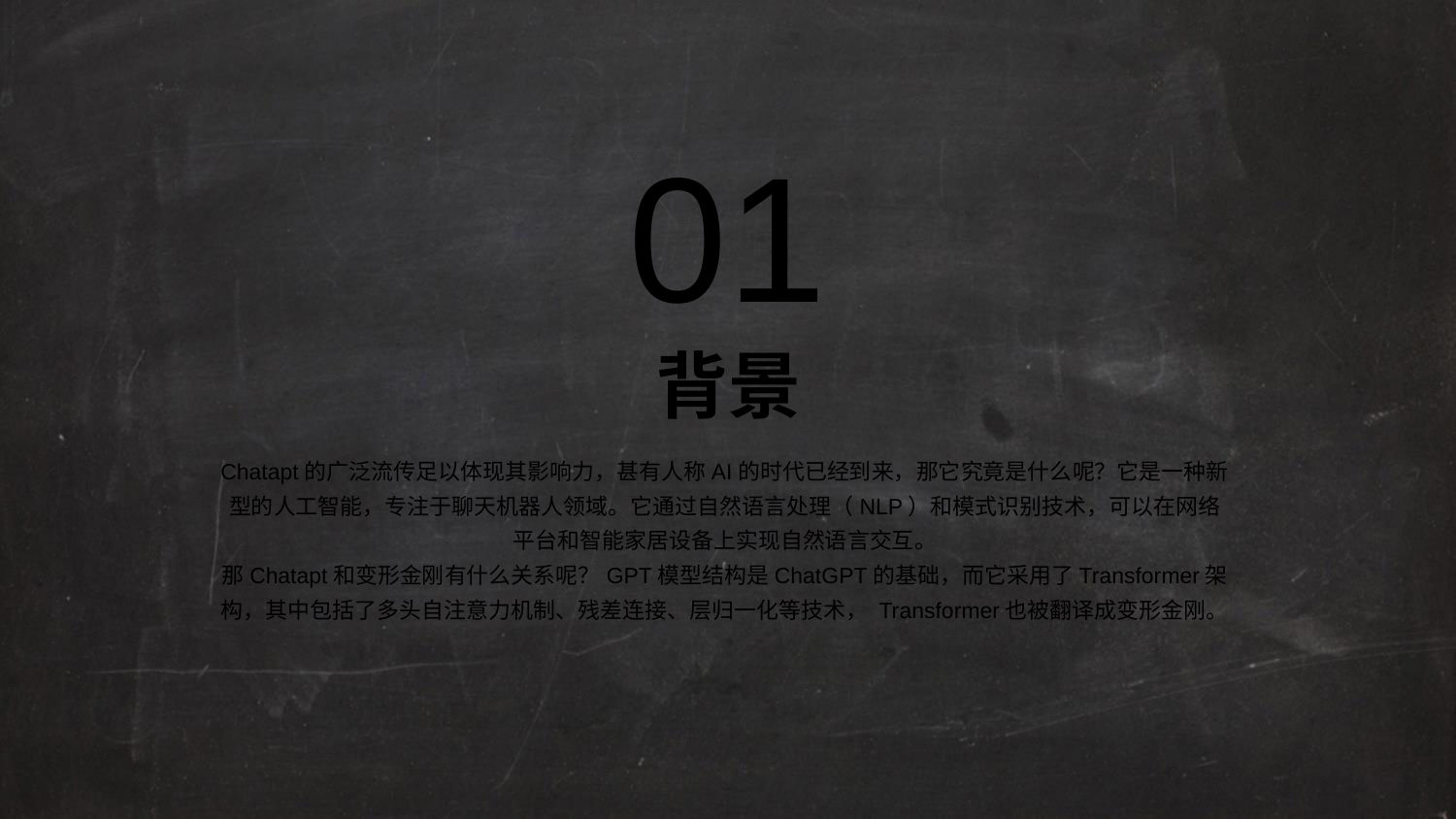

01
背景
Chatapt的广泛流传足以体现其影响力，甚有人称AI的时代已经到来，那它究竟是什么呢？它是一种新型的人工智能，专注于聊天机器人领域。它通过自然语言处理（NLP）和模式识别技术，可以在网络平台和智能家居设备上实现自然语言交互。
那Chatapt和变形金刚有什么关系呢？GPT模型结构是ChatGPT的基础，而它采用了Transformer架构，其中包括了多头自注意力机制、残差连接、层归一化等技术， Transformer也被翻译成变形金刚。